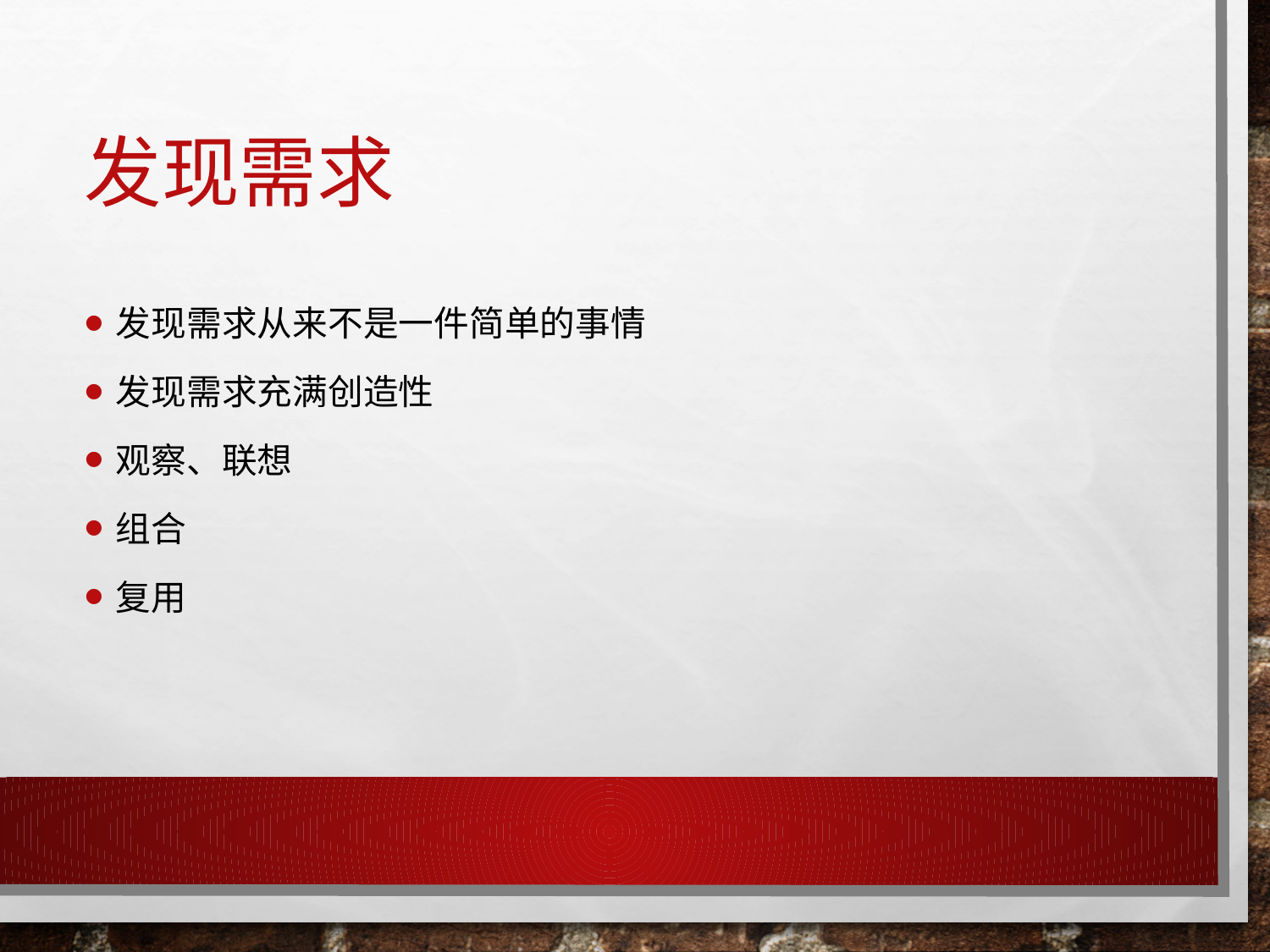

# 发现需求
发现需求从来不是一件简单的事情
发现需求充满创造性
观察、联想
组合
复用